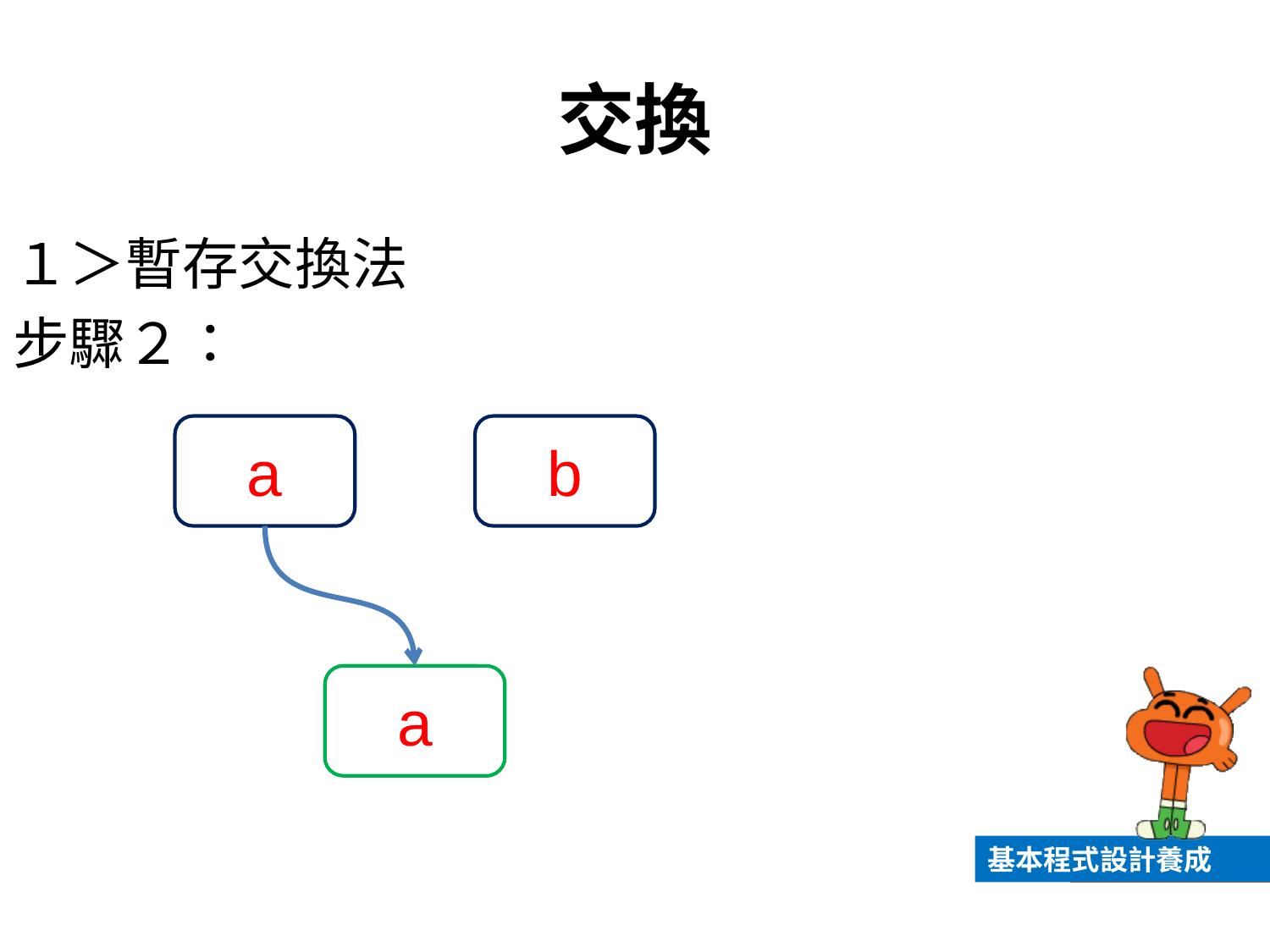

# 交換
１＞暫存交換法
步驟２：

a
b
a